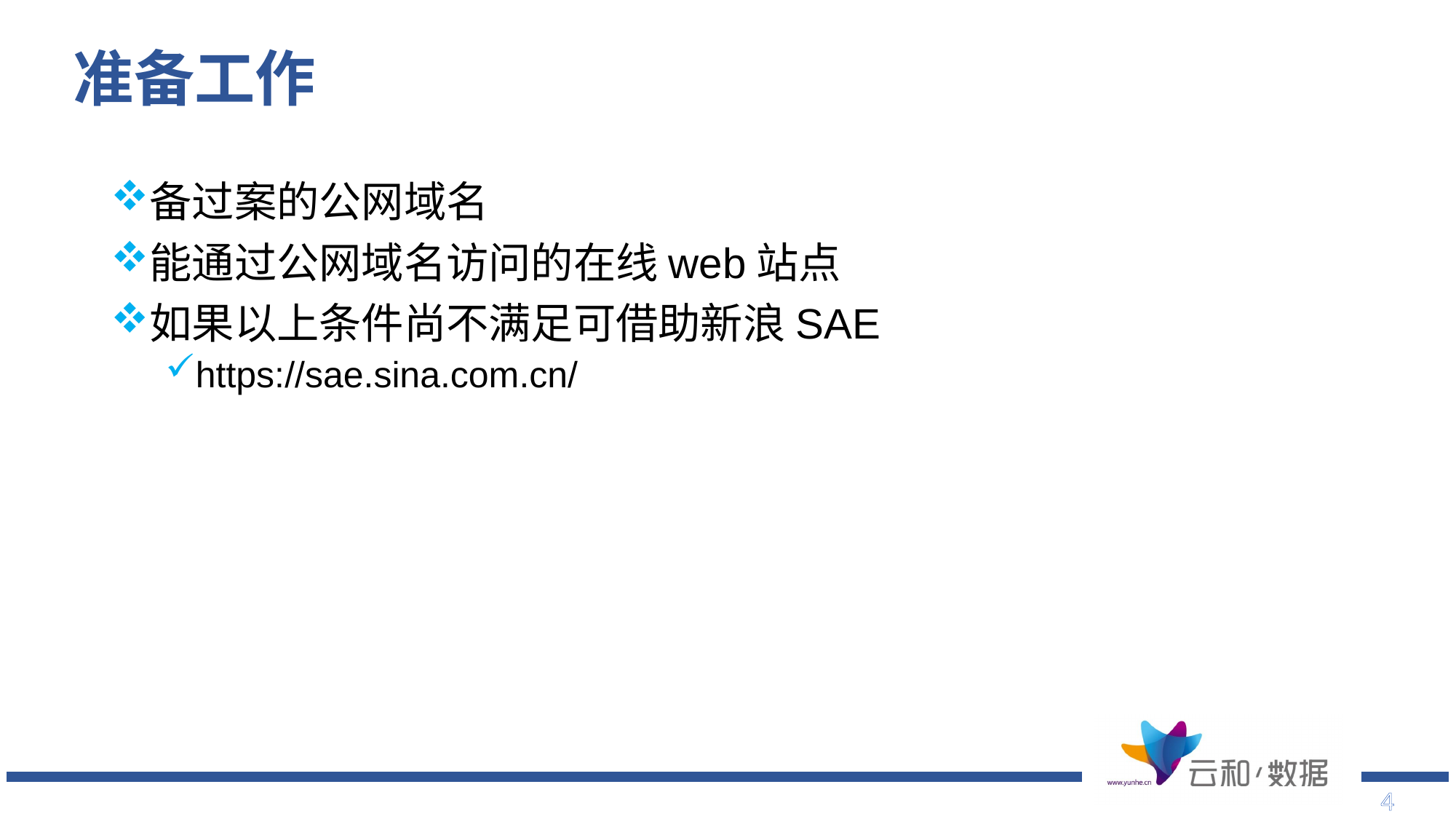

# 准备工作
备过案的公网域名
能通过公网域名访问的在线web站点
如果以上条件尚不满足可借助新浪SAE
https://sae.sina.com.cn/